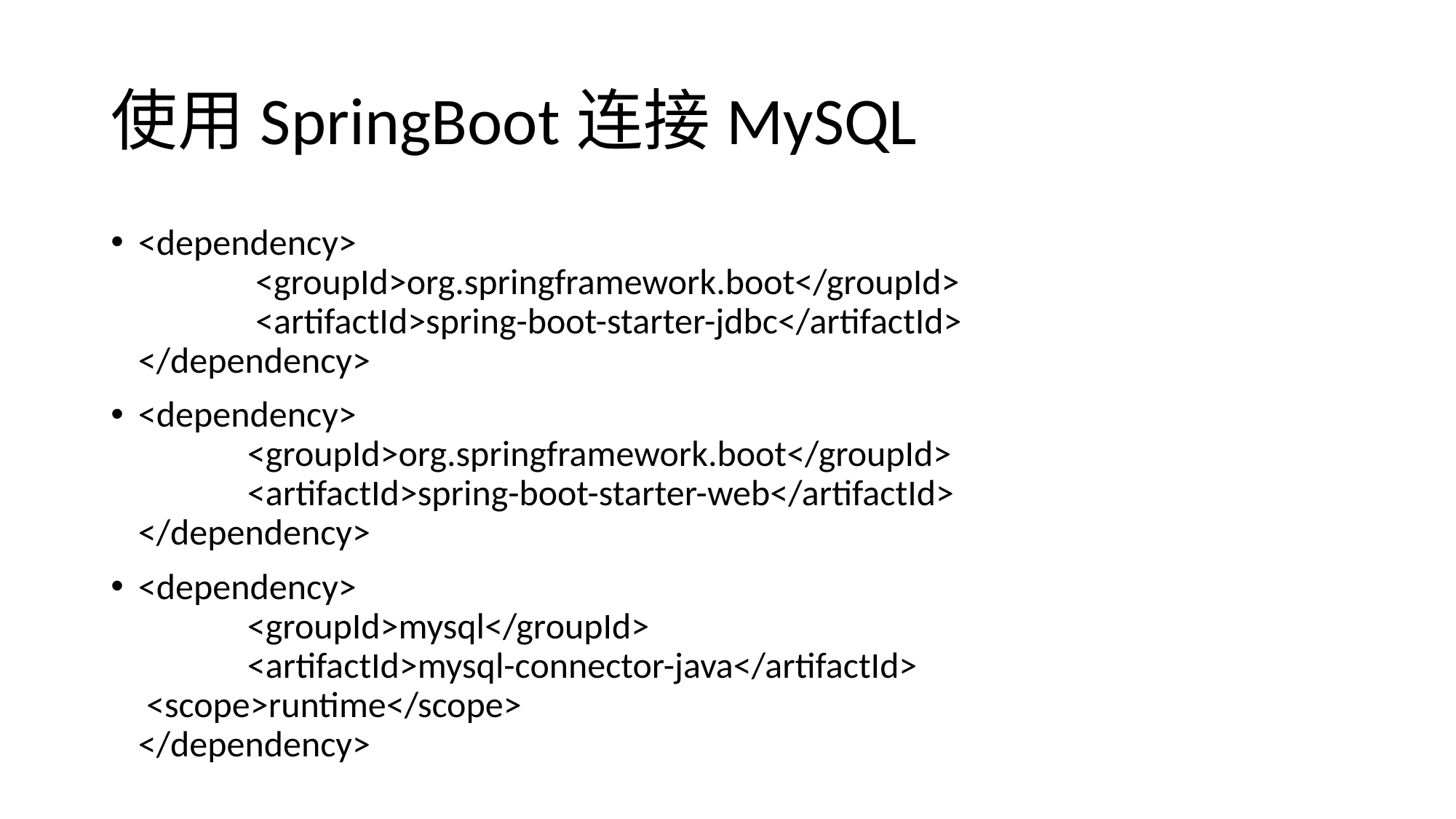

# 使用SpringBoot连接MySQL
<dependency>
	 <groupId>org.springframework.boot</groupId>
	 <artifactId>spring-boot-starter-jdbc</artifactId>
</dependency>
<dependency>
 	<groupId>org.springframework.boot</groupId>
 	<artifactId>spring-boot-starter-web</artifactId>
</dependency>
<dependency>
 	<groupId>mysql</groupId>
 	<artifactId>mysql-connector-java</artifactId>
 <scope>runtime</scope>
</dependency>